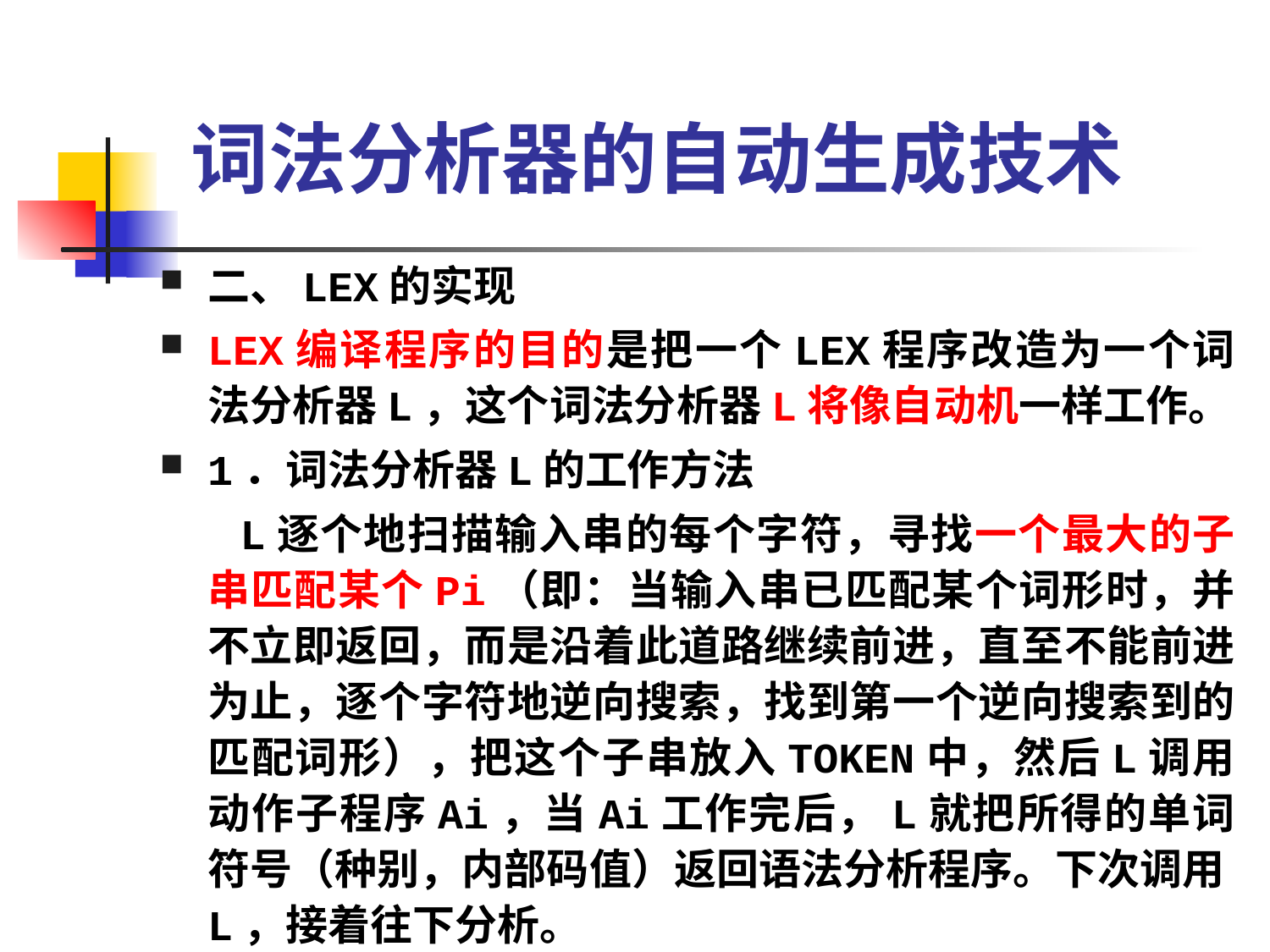

词法分析器的自动生成技术
二、LEX的实现
LEX编译程序的目的是把一个LEX程序改造为一个词法分析器L，这个词法分析器L将像自动机一样工作。
1．词法分析器L的工作方法
   L逐个地扫描输入串的每个字符，寻找一个最大的子串匹配某个Pi（即：当输入串已匹配某个词形时，并不立即返回，而是沿着此道路继续前进，直至不能前进为止，逐个字符地逆向搜索，找到第一个逆向搜索到的匹配词形），把这个子串放入TOKEN中，然后L调用动作子程序Ai，当Ai工作完后，L就把所得的单词符号（种别，内部码值）返回语法分析程序。下次调用L，接着往下分析。